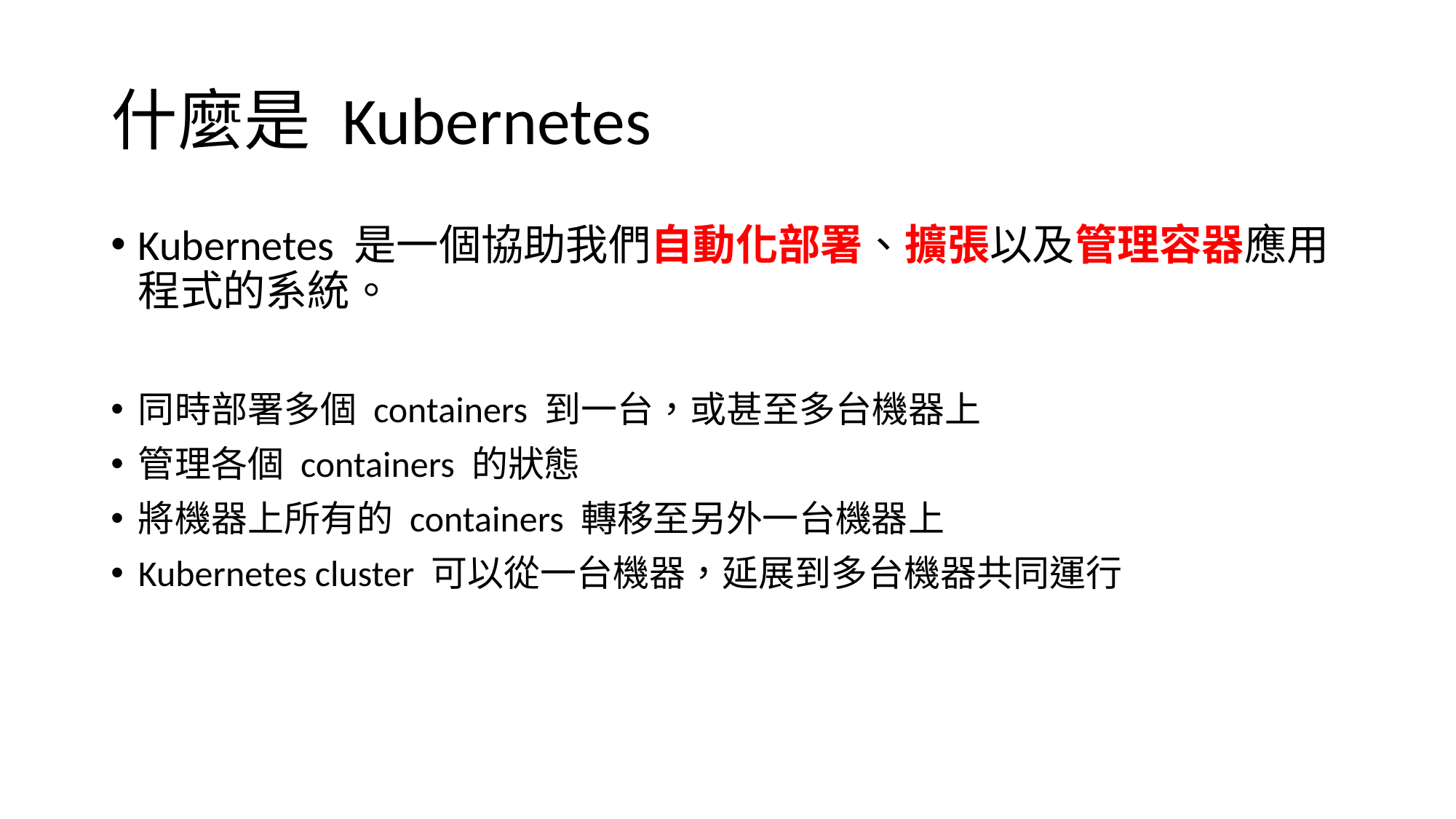

# 什麼是 Kubernetes
Kubernetes 是一個協助我們自動化部署、擴張以及管理容器應用程式的系統。

同時部署多個 containers 到一台，或甚至多台機器上
管理各個 containers 的狀態
將機器上所有的 containers 轉移至另外一台機器上
Kubernetes cluster 可以從一台機器，延展到多台機器共同運行